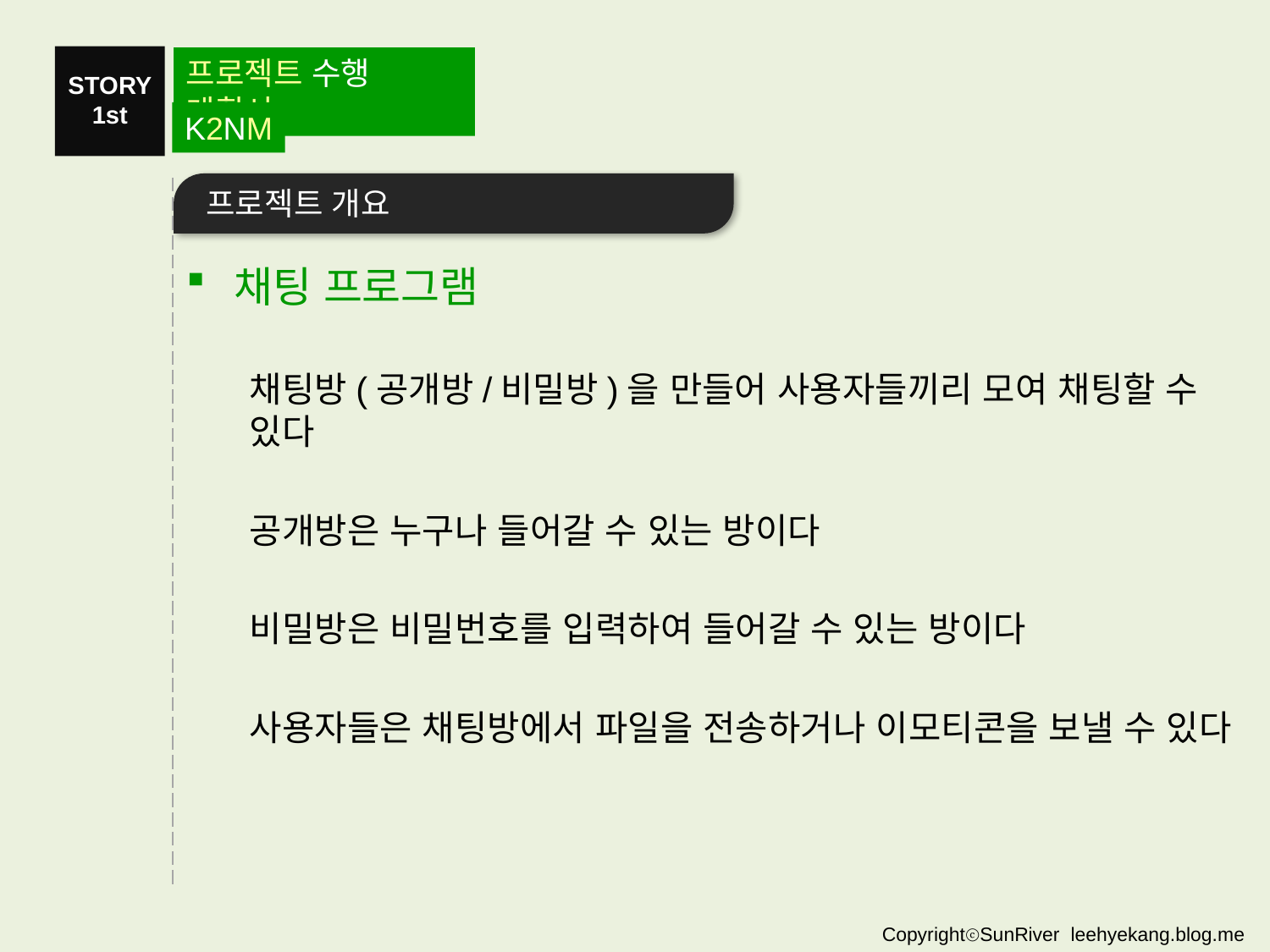

프로젝트 수행 계획서
STORY
1st
K2NM

프로젝트 개요
채팅 프로그램

채팅방(공개방/비밀방)을 만들어 사용자들끼리 모여 채팅할 수 있다

공개방은 누구나 들어갈 수 있는 방이다

비밀방은 비밀번호를 입력하여 들어갈 수 있는 방이다

사용자들은 채팅방에서 파일을 전송하거나 이모티콘을 보낼 수 있다